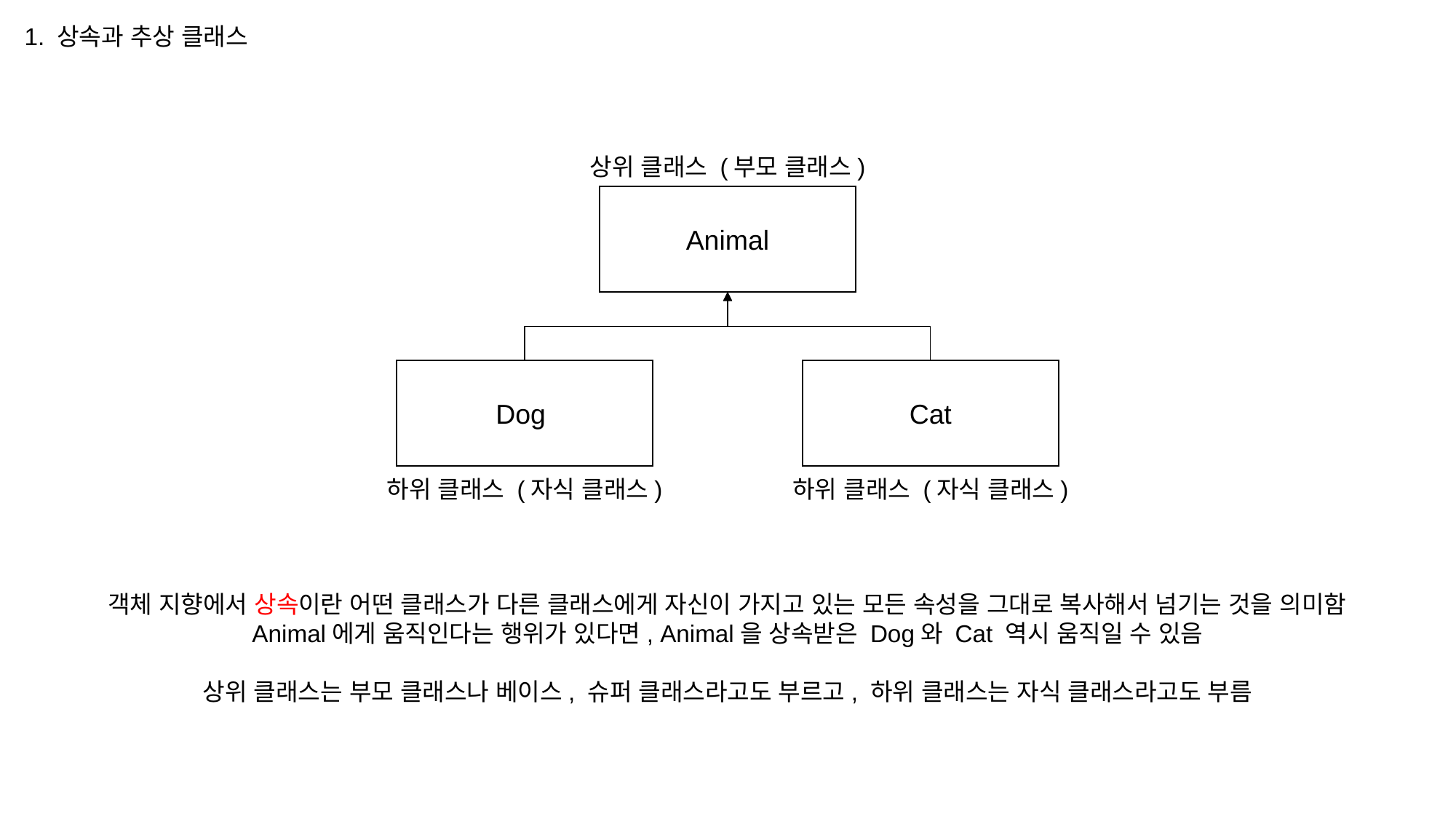

1. 상속과 추상 클래스
상위 클래스 (부모 클래스)
Animal
Dog
Cat
하위 클래스 (자식 클래스)
하위 클래스 (자식 클래스)
객체 지향에서 상속이란 어떤 클래스가 다른 클래스에게 자신이 가지고 있는 모든 속성을 그대로 복사해서 넘기는 것을 의미함
Animal에게 움직인다는 행위가 있다면, Animal을 상속받은 Dog와 Cat 역시 움직일 수 있음

상위 클래스는 부모 클래스나 베이스, 슈퍼 클래스라고도 부르고, 하위 클래스는 자식 클래스라고도 부름